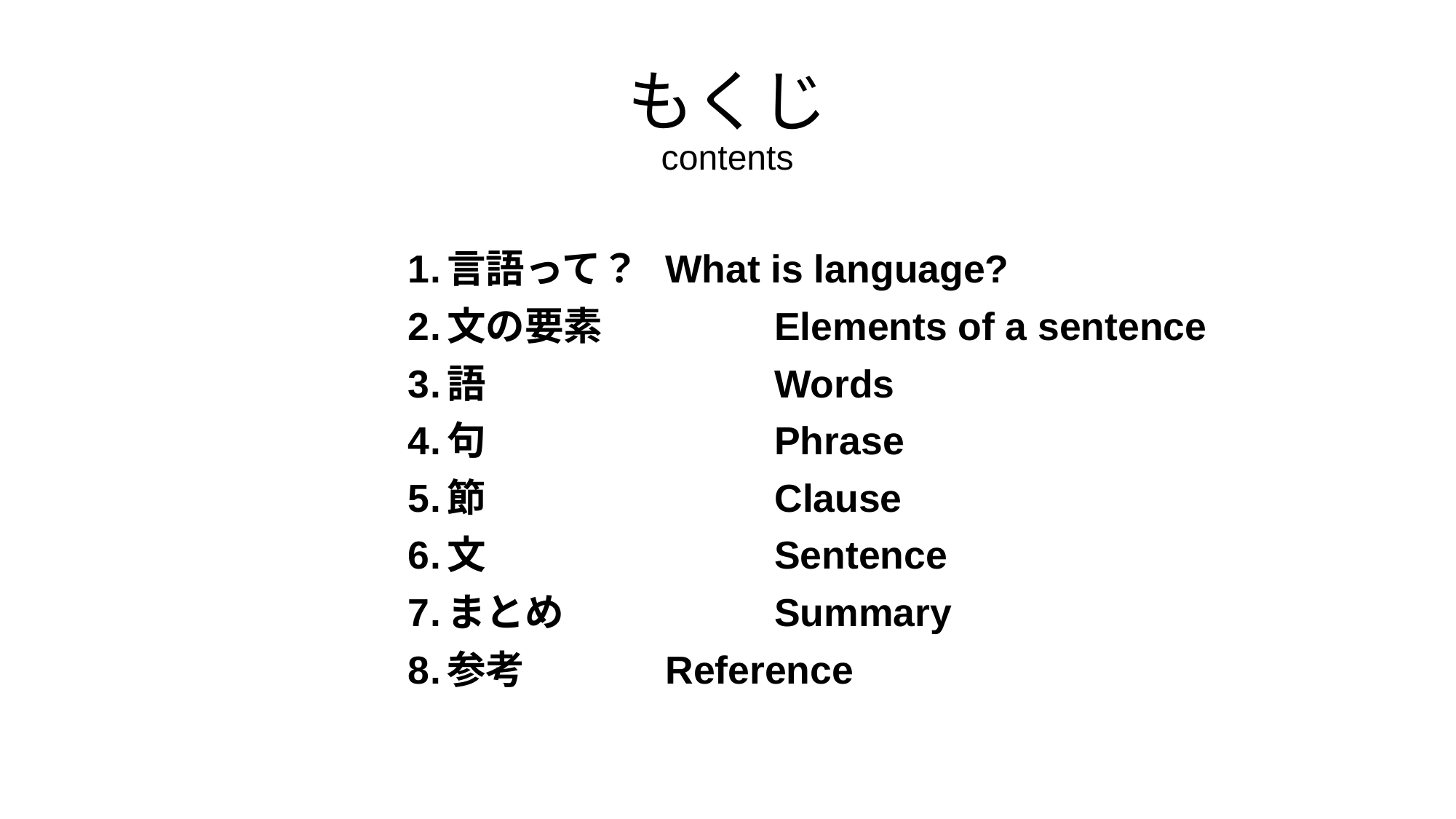

# もくじ contents
言語って？	What is language?
文の要素		Elements of a sentence
語			Words
句			Phrase
節			Clause
文			Sentence
まとめ		Summary
参考		Reference